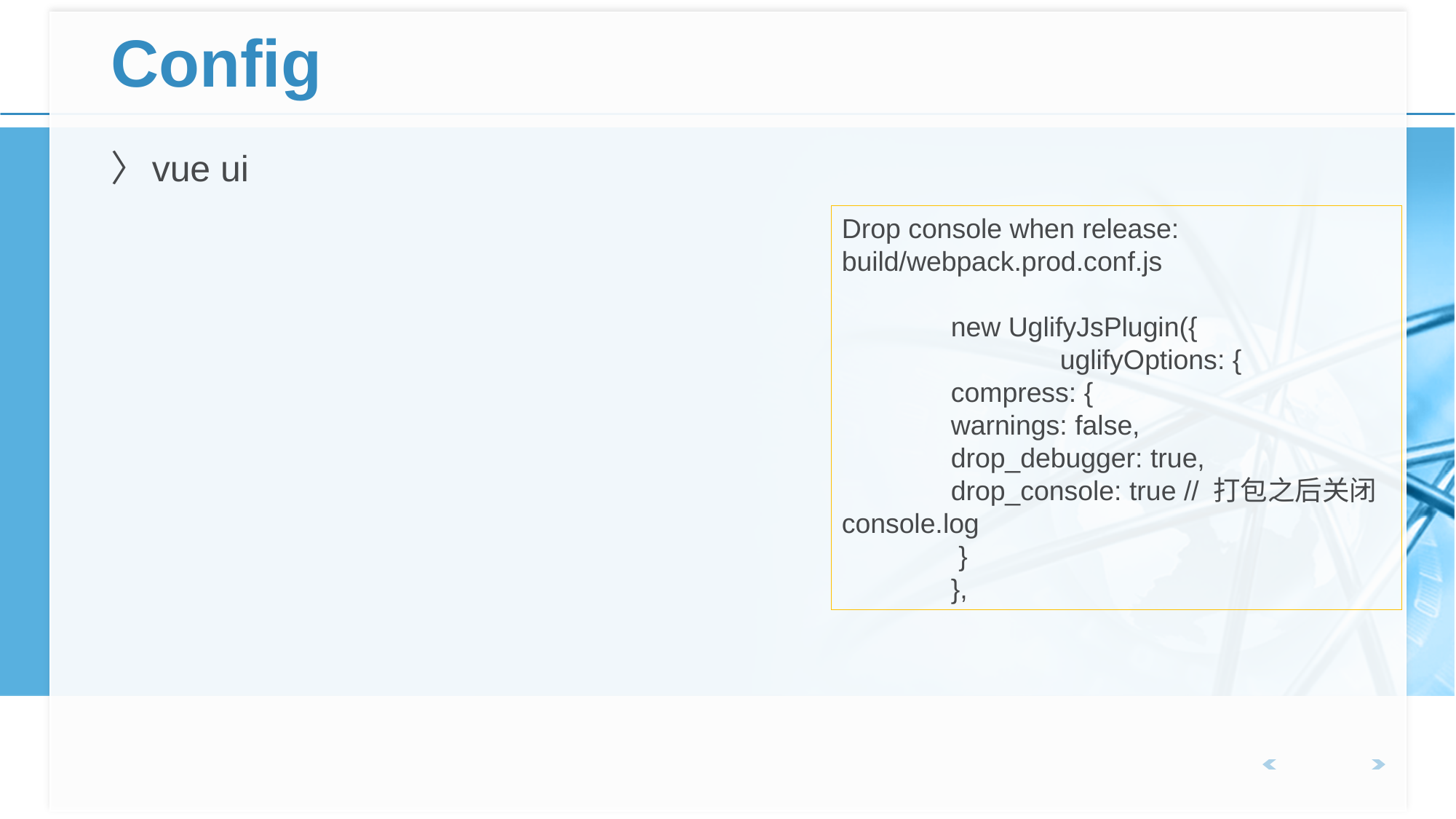

# Config
vue ui
Drop console when release:
build/webpack.prod.conf.js

	new UglifyJsPlugin({
  		uglifyOptions: {
    	compress: {
      	warnings: false,
      	drop_debugger: true,
      	drop_console: true // 打包之后关闭console.log
   	 }
  	},